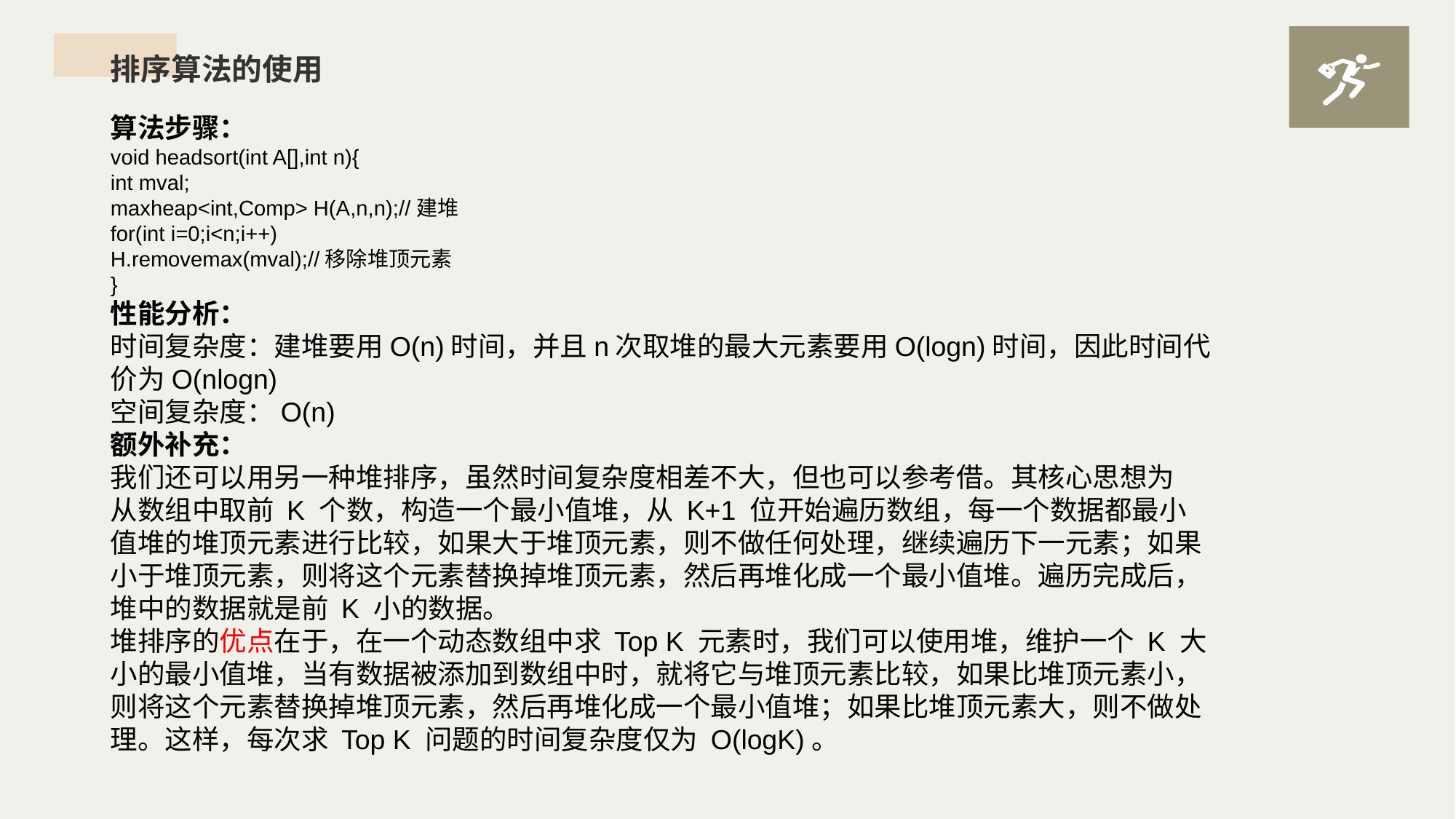

排序算法的使用

算法步骤：
void headsort(int A[],int n){
int mval;
maxheap<int,Comp> H(A,n,n);//建堆
for(int i=0;i<n;i++)
H.removemax(mval);//移除堆顶元素
}
性能分析：
时间复杂度：建堆要用O(n)时间，并且n次取堆的最大元素要用O(logn)时间，因此时间代价为O(nlogn)
空间复杂度：O(n)
额外补充：
我们还可以用另一种堆排序，虽然时间复杂度相差不大，但也可以参考借。其核心思想为
从数组中取前 K 个数，构造一个最小值堆，从 K+1 位开始遍历数组，每一个数据都最小值堆的堆顶元素进行比较，如果大于堆顶元素，则不做任何处理，继续遍历下一元素；如果小于堆顶元素，则将这个元素替换掉堆顶元素，然后再堆化成一个最小值堆。遍历完成后，堆中的数据就是前 K 小的数据。
堆排序的优点在于，在一个动态数组中求 Top K 元素时，我们可以使用堆，维护一个 K 大小的最小值堆，当有数据被添加到数组中时，就将它与堆顶元素比较，如果比堆顶元素小，则将这个元素替换掉堆顶元素，然后再堆化成一个最小值堆；如果比堆顶元素大，则不做处理。这样，每次求 Top K 问题的时间复杂度仅为 O(logK)。